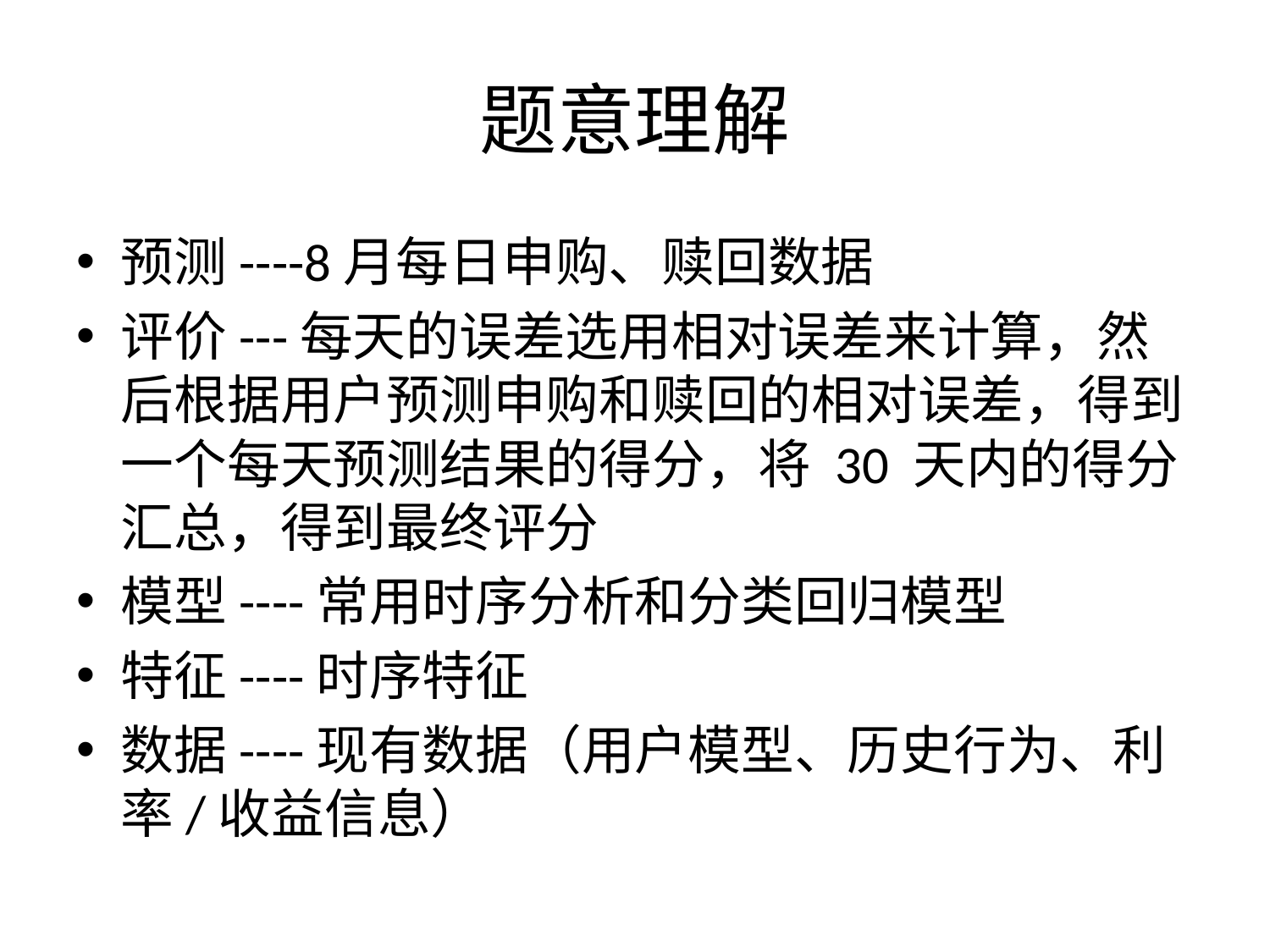

# 题意理解
预测----8月每日申购、赎回数据
评价---每天的误差选用相对误差来计算，然后根据用户预测申购和赎回的相对误差，得到一个每天预测结果的得分，将 30 天内的得分汇总，得到最终评分
模型----常用时序分析和分类回归模型
特征----时序特征
数据----现有数据（用户模型、历史行为、利率/收益信息）